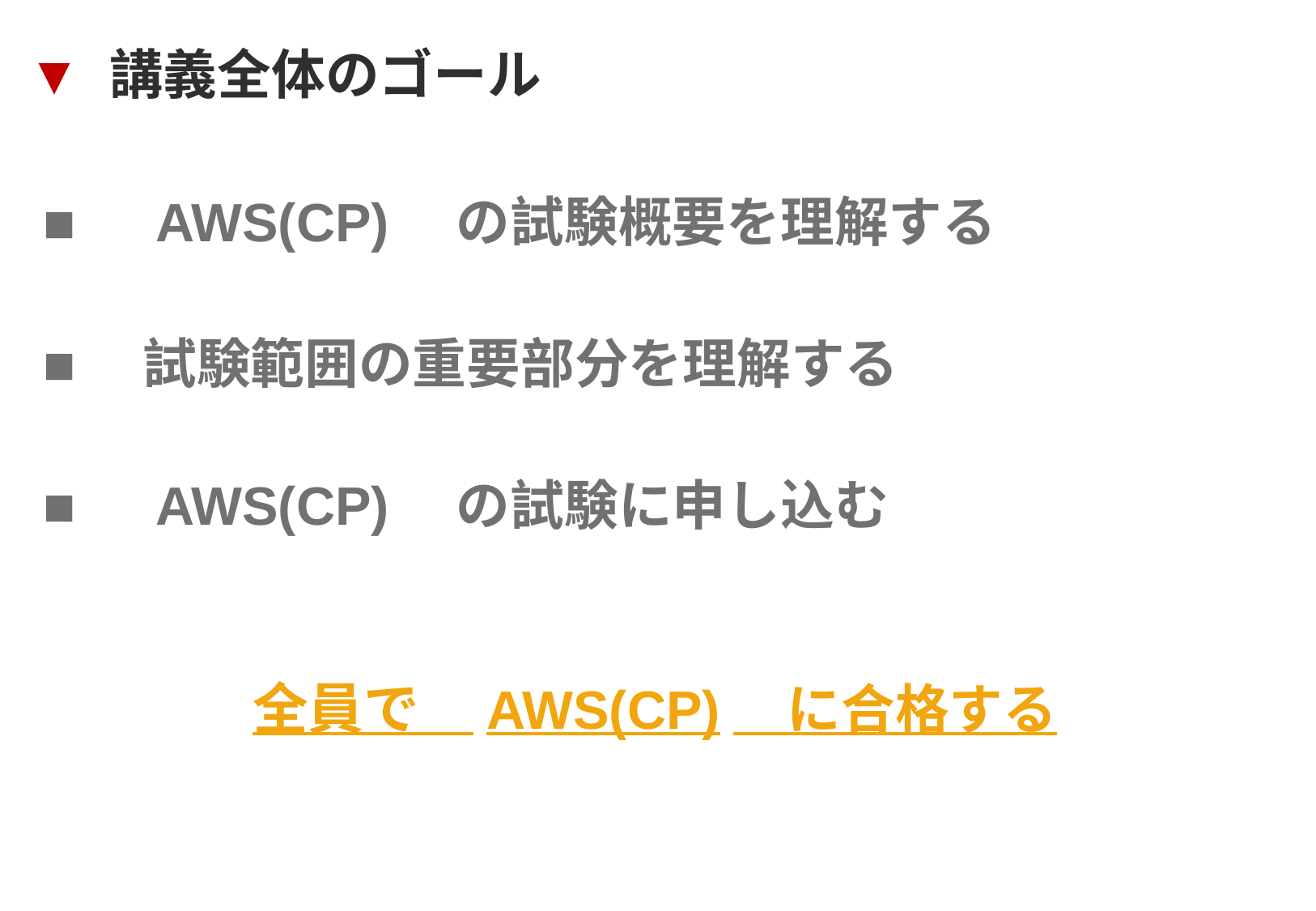

▼ 講義全体のゴール
■　AWS(CP)　の試験概要を理解する
■　試験範囲の重要部分を理解する
■　AWS(CP)　の試験に申し込む
全員で　AWS(CP)　に合格する